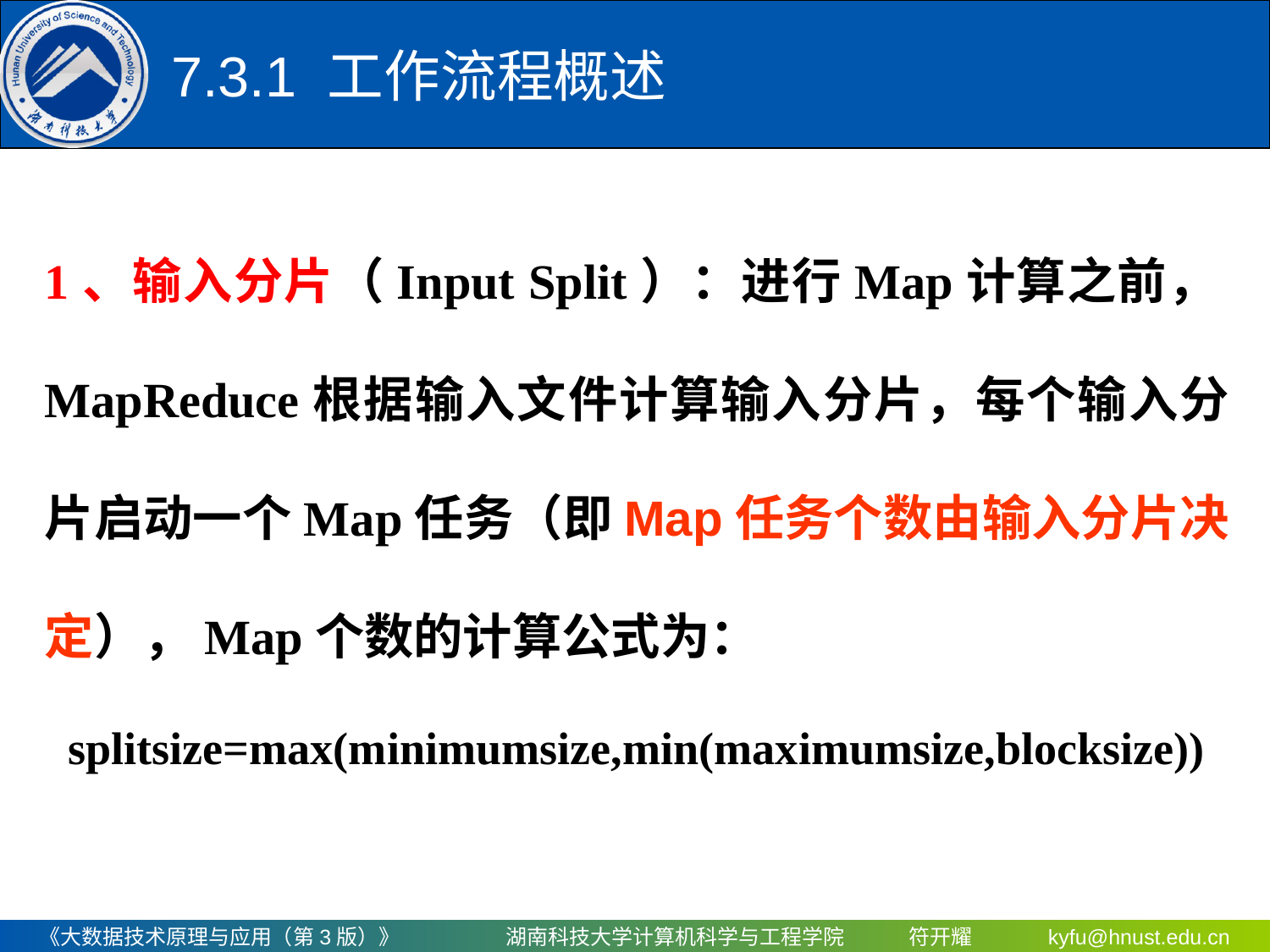

# 7.3.1	 工作流程概述
1、输入分片（Input Split）：进行Map计算之前，MapReduce根据输入文件计算输入分片，每个输入分片启动一个Map任务（即Map任务个数由输入分片决定），Map个数的计算公式为：
splitsize=max(minimumsize,min(maximumsize,blocksize))